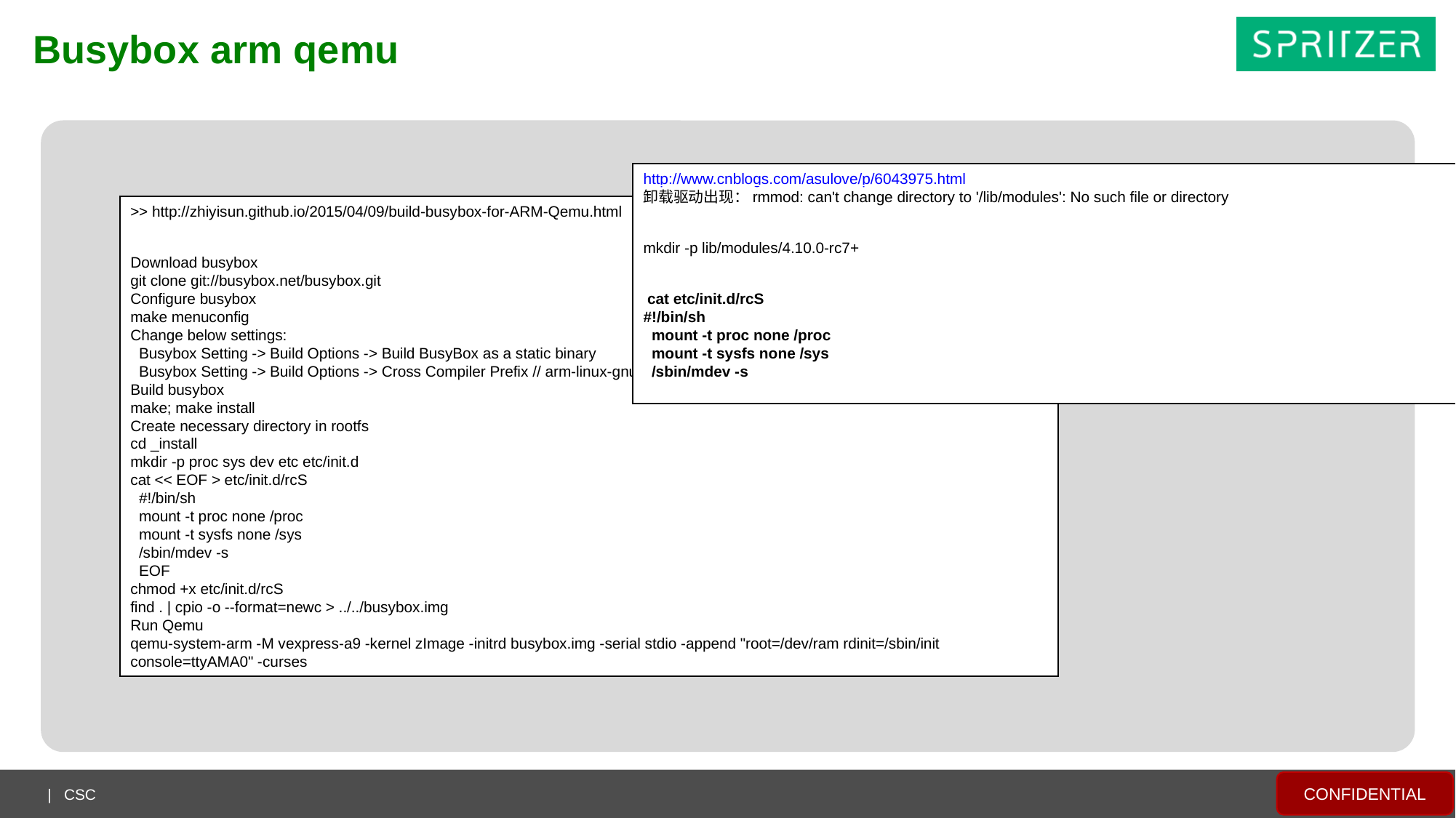

Busybox arm qemu
http://www.cnblogs.com/asulove/p/6043975.html
卸载驱动出现：rmmod: can't change directory to '/lib/modules': No such file or directory

mkdir -p lib/modules/4.10.0-rc7+

 cat etc/init.d/rcS
#!/bin/sh
  mount -t proc none /proc
  mount -t sysfs none /sys
  /sbin/mdev -s

>> http://zhiyisun.github.io/2015/04/09/build-busybox-for-ARM-Qemu.html

Download busybox
git clone git://busybox.net/busybox.git
Configure busybox
make menuconfig
Change below settings:
  Busybox Setting -> Build Options -> Build BusyBox as a static binary
  Busybox Setting -> Build Options -> Cross Compiler Prefix // arm-linux-gnueabi-
Build busybox
make; make install
Create necessary directory in rootfs
cd _install
mkdir -p proc sys dev etc etc/init.d
cat << EOF > etc/init.d/rcS
  #!/bin/sh
  mount -t proc none /proc
  mount -t sysfs none /sys
  /sbin/mdev -s
  EOF
chmod +x etc/init.d/rcS
find . | cpio -o --format=newc > ../../busybox.img
Run Qemu
qemu-system-arm -M vexpress-a9 -kernel zImage -initrd busybox.img -serial stdio -append "root=/dev/ram rdinit=/sbin/init console=ttyAMA0" -curses